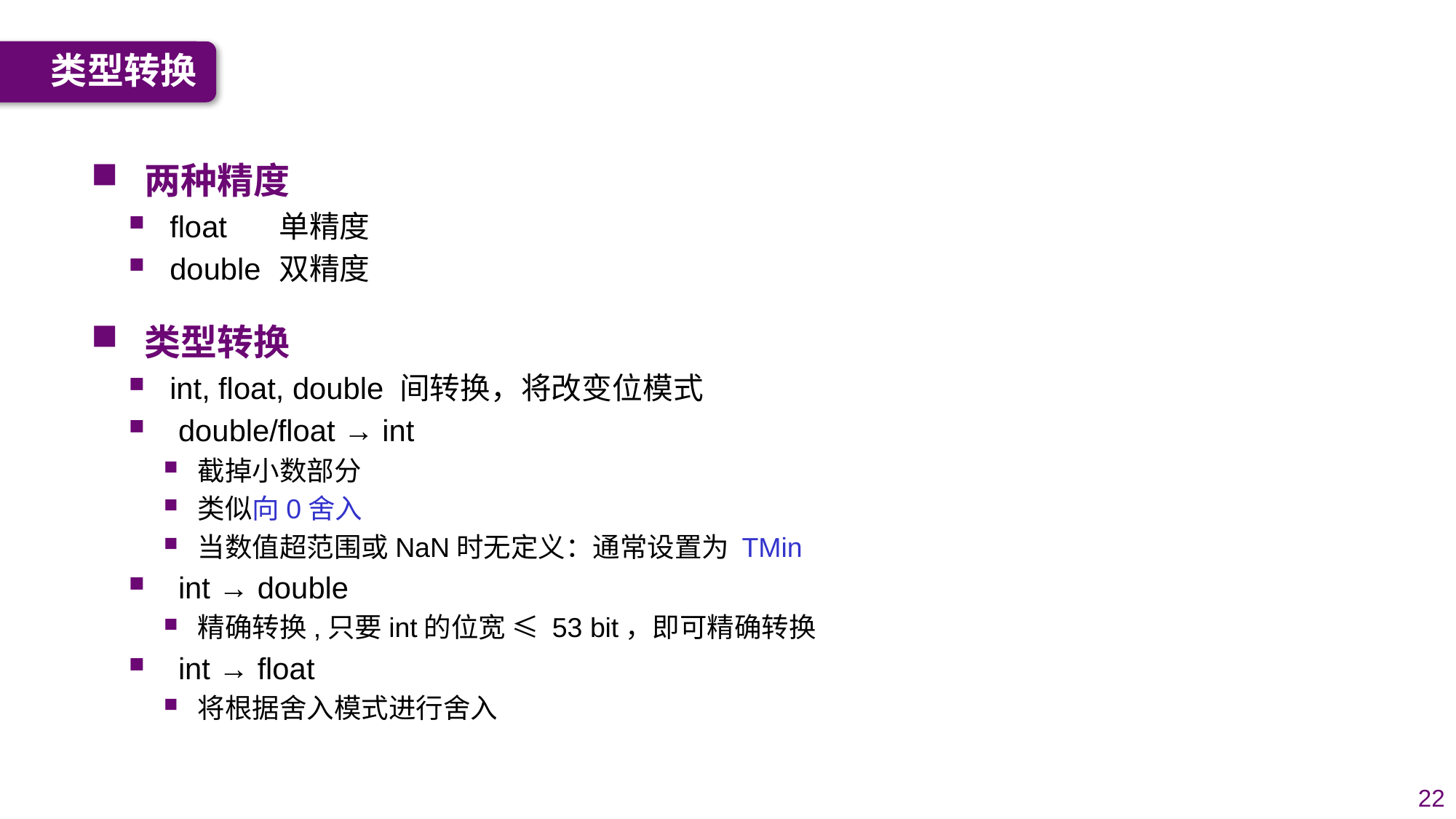

类型转换

两种精度
float	单精度
double	双精度
类型转换
int, float, double 间转换，将改变位模式
 double/float → int
截掉小数部分
类似向0舍入
当数值超范围或NaN时无定义：通常设置为 TMin
 int → double
精确转换,只要int的位宽 ≤ 53 bit，即可精确转换
 int → float
将根据舍入模式进行舍入
22